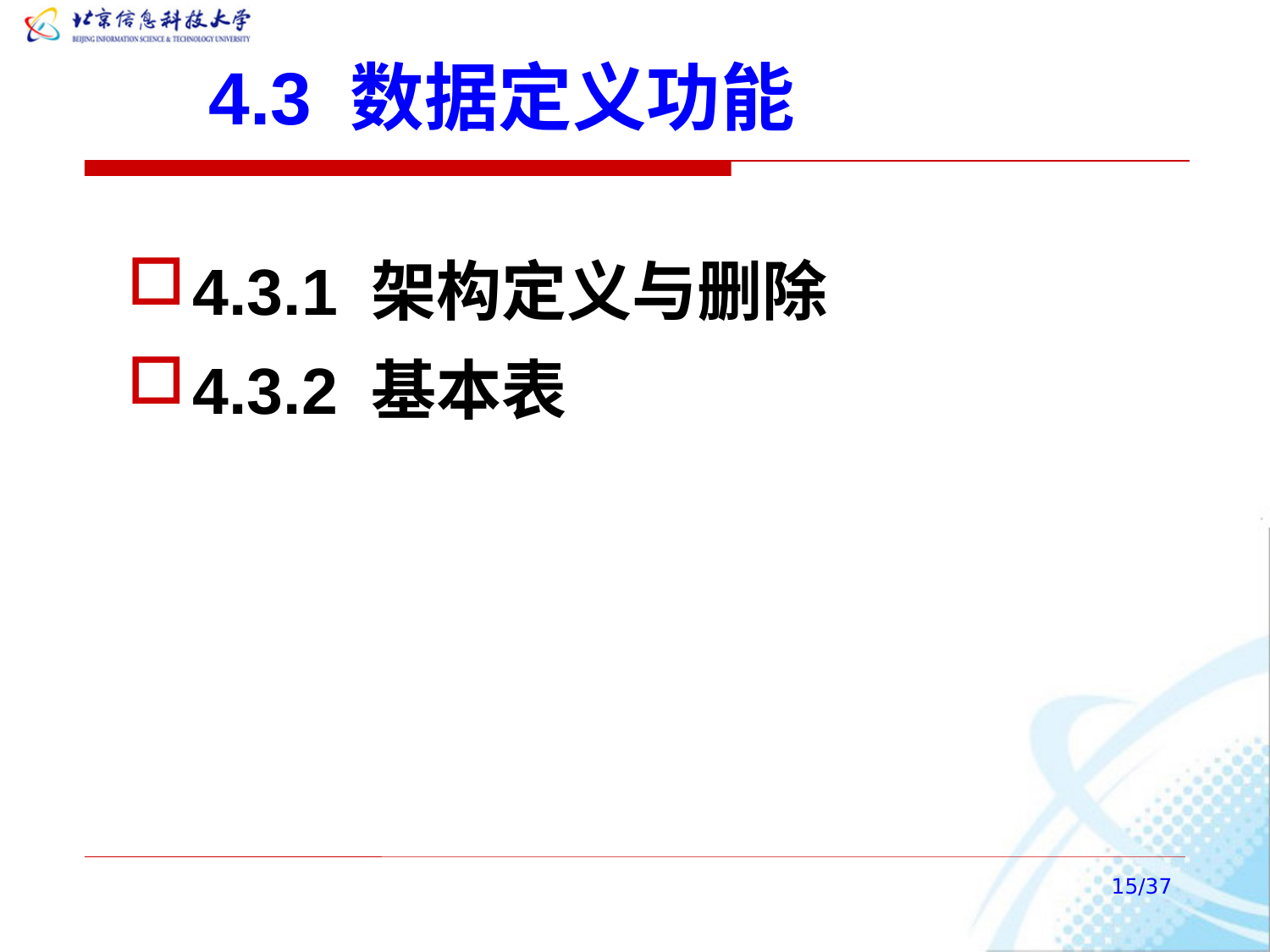

# 4.3 数据定义功能
4.3.1 架构定义与删除
4.3.2 基本表

15/37